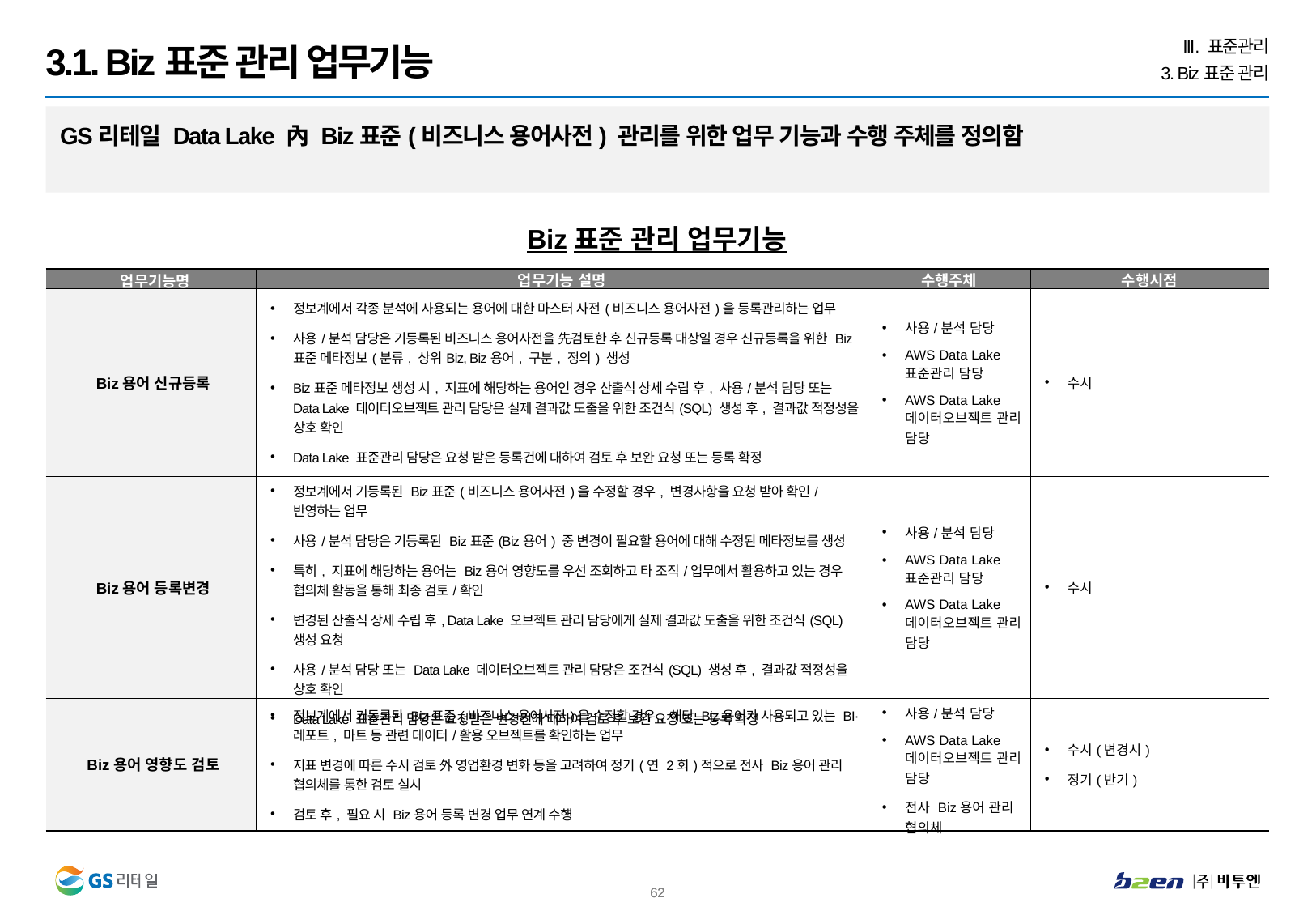

Ⅲ. 표준관리
3. Biz표준 관리
3.1. Biz표준 관리 업무기능
GS리테일 Data Lake 內 Biz표준(비즈니스 용어사전) 관리를 위한 업무 기능과 수행 주체를 정의함
Biz표준 관리 업무기능
| 업무기능명 | 업무기능 설명 | 수행주체 | 수행시점 |
| --- | --- | --- | --- |
| Biz용어 신규등록 | 정보계에서 각종 분석에 사용되는 용어에 대한 마스터 사전(비즈니스 용어사전)을 등록관리하는 업무 사용/분석 담당은 기등록된 비즈니스 용어사전을 先검토한 후 신규등록 대상일 경우 신규등록을 위한 Biz표준 메타정보(분류, 상위Biz, Biz용어, 구분, 정의) 생성 Biz표준 메타정보 생성 시, 지표에 해당하는 용어인 경우 산출식 상세 수립 후, 사용/분석 담당 또는 Data Lake 데이터오브젝트 관리 담당은 실제 결과값 도출을 위한 조건식(SQL) 생성 후, 결과값 적정성을 상호 확인 Data Lake 표준관리 담당은 요청 받은 등록건에 대하여 검토 후 보완 요청 또는 등록 확정 | 사용/분석 담당 AWS Data Lake 표준관리 담당 AWS Data Lake 데이터오브젝트 관리 담당 | 수시 |
| Biz용어 등록변경 | 정보계에서 기등록된 Biz표준(비즈니스 용어사전)을 수정할 경우, 변경사항을 요청 받아 확인/반영하는 업무 사용/분석 담당은 기등록된 Biz표준(Biz용어) 중 변경이 필요할 용어에 대해 수정된 메타정보를 생성 특히, 지표에 해당하는 용어는 Biz용어 영향도를 우선 조회하고 타 조직/업무에서 활용하고 있는 경우 협의체 활동을 통해 최종 검토/확인 변경된 산출식 상세 수립 후, Data Lake 오브젝트 관리 담당에게 실제 결과값 도출을 위한 조건식(SQL) 생성 요청 사용/분석 담당 또는 Data Lake 데이터오브젝트 관리 담당은 조건식(SQL) 생성 후, 결과값 적정성을 상호 확인 Data Lake 표준관리 담당은 요청받은 변경건에 대하여 검토 후 보완 요청 또는 등록 확정 | 사용/분석 담당 AWS Data Lake 표준관리 담당 AWS Data Lake 데이터오브젝트 관리 담당 | 수시 |
| Biz용어 영향도 검토 | 정보계에서 기등록된 Biz표준(비즈니스 용어사전)을 수정할 경우, 해당 Biz용어가 사용되고 있는 BI·레포트, 마트 등 관련 데이터/활용 오브젝트를 확인하는 업무 지표 변경에 따른 수시 검토 外 영업환경 변화 등을 고려하여 정기(연 2회)적으로 전사 Biz용어 관리 협의체를 통한 검토 실시 검토 후, 필요 시 Biz용어 등록 변경 업무 연계 수헁 | 사용/분석 담당 AWS Data Lake 데이터오브젝트 관리 담당 전사 Biz용어 관리 협의체 | 수시(변경시) 정기(반기) |
62
62